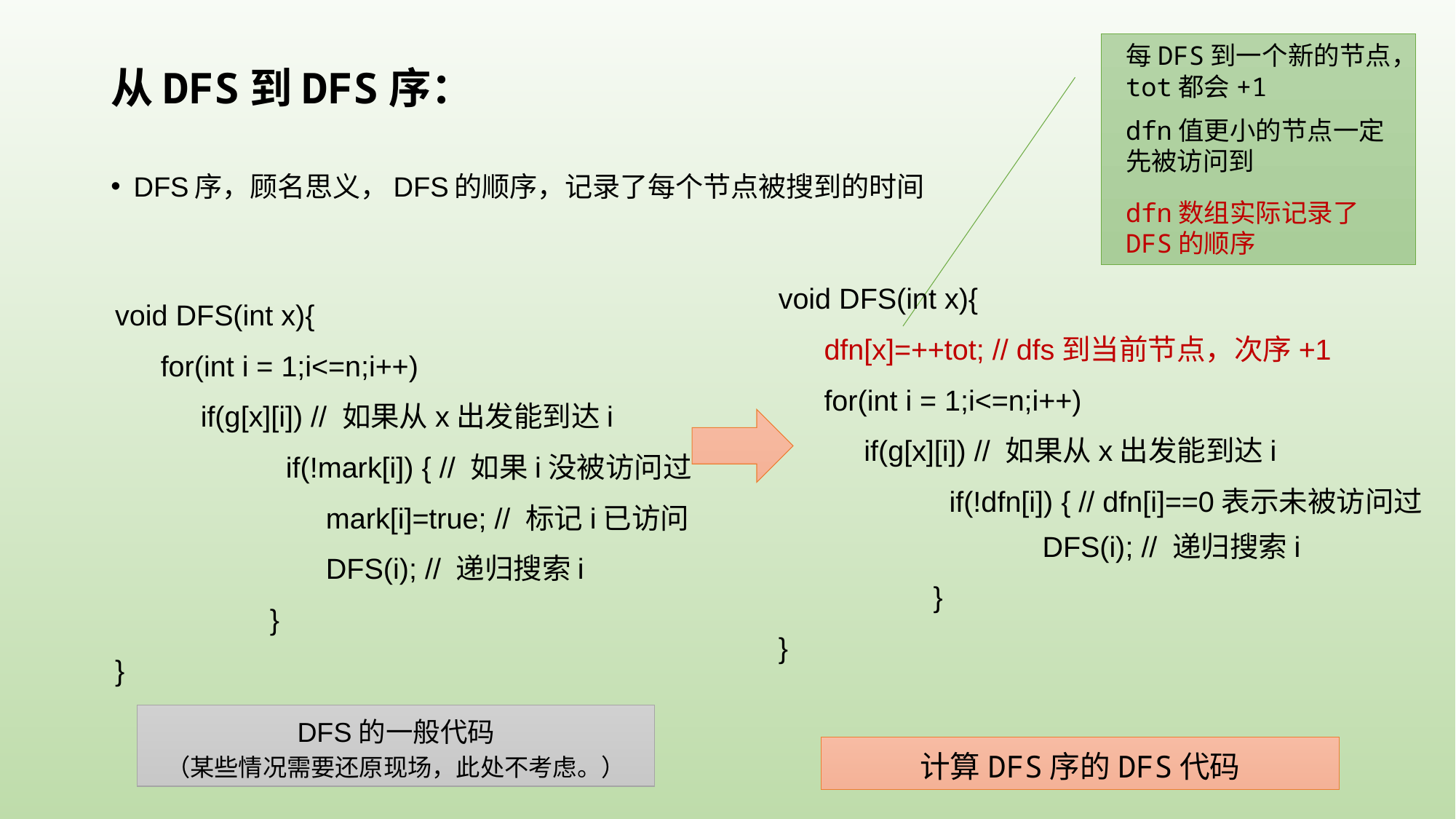

每DFS到一个新的节点，tot都会+1
从DFS到DFS序：
dfn值更小的节点一定先被访问到
DFS序，顾名思义，DFS的顺序，记录了每个节点被搜到的时间
dfn数组实际记录了DFS的顺序
void DFS(int x){
	dfn[x]=++tot; // dfs到当前节点，次序+1
	for(int i = 1;i<=n;i++)
	     if(g[x][i]) // 如果从x出发能到达i
		  if(!dfn[i]) { // dfn[i]==0表示未被访问过		DFS(i); // 递归搜索i
		}
}
void DFS(int x){
	for(int i = 1;i<=n;i++)
	     if(g[x][i]) // 如果从x出发能到达i
		  if(!mark[i]) { // 如果i没被访问过
		       mark[i]=true; // 标记i已访问
		       DFS(i); // 递归搜索i
		}
}

DFS的一般代码
（某些情况需要还原现场，此处不考虑。）
计算DFS序的DFS代码